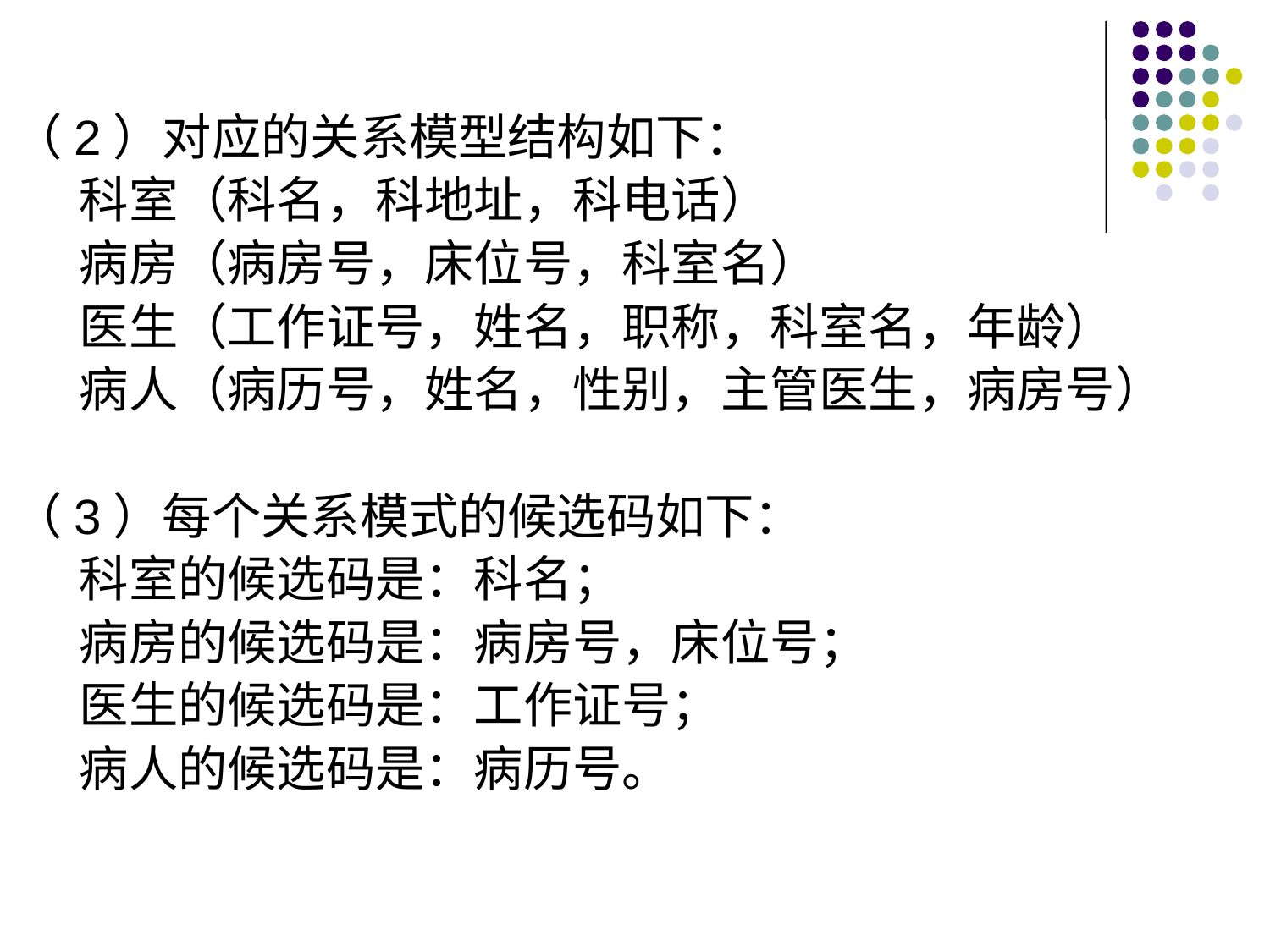

（2）对应的关系模型结构如下：
     科室（科名，科地址，科电话）
     病房（病房号，床位号，科室名）
     医生（工作证号，姓名，职称，科室名，年龄）
     病人（病历号，姓名，性别，主管医生，病房号）

（3）每个关系模式的候选码如下：
     科室的候选码是：科名；
     病房的候选码是：病房号，床位号；
     医生的候选码是：工作证号；
     病人的候选码是：病历号。